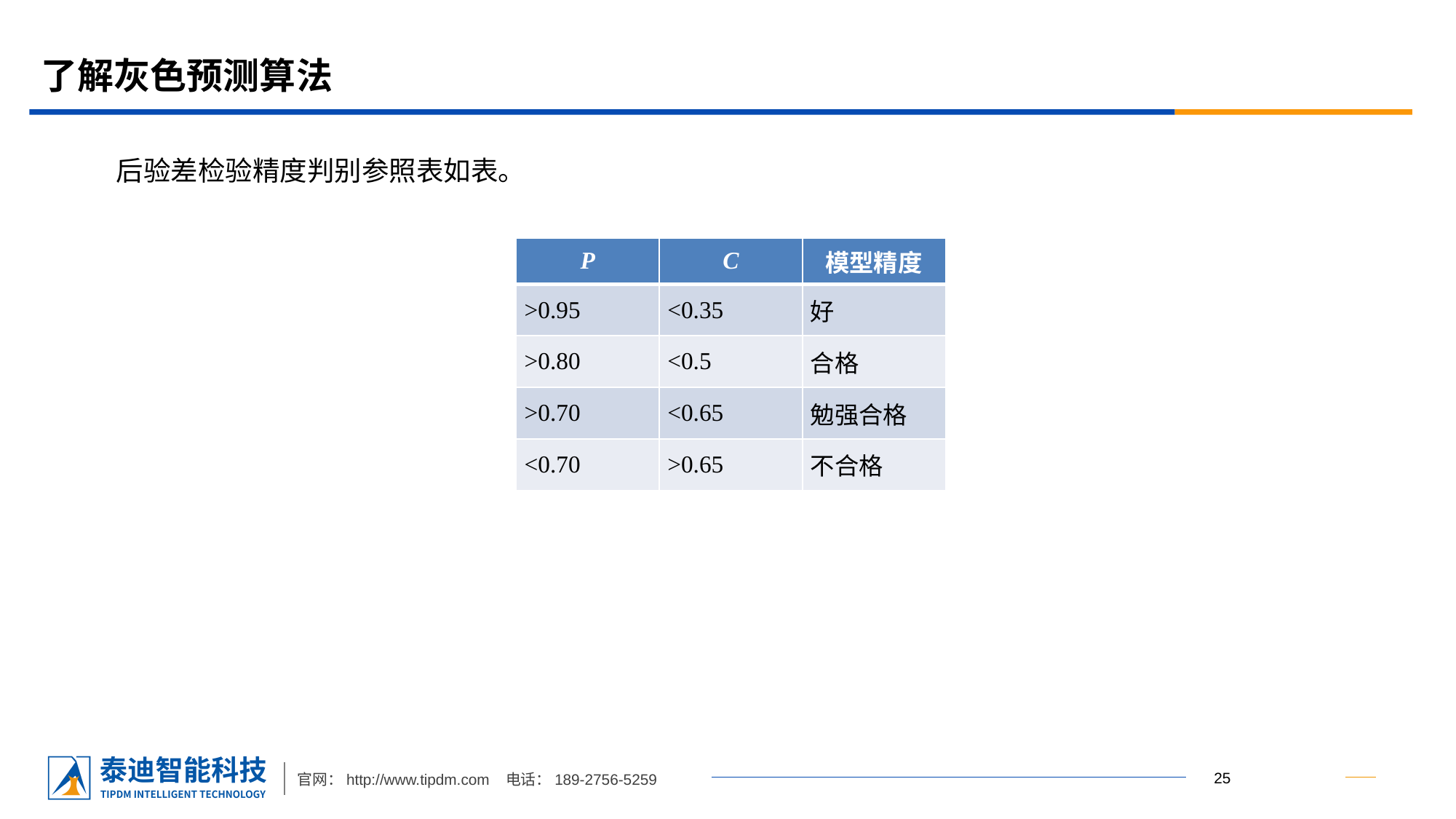

# 了解灰色预测算法
后验差检验精度判别参照表如表。
| P | C | 模型精度 |
| --- | --- | --- |
| >0.95 | <0.35 | 好 |
| >0.80 | <0.5 | 合格 |
| >0.70 | <0.65 | 勉强合格 |
| <0.70 | >0.65 | 不合格 |